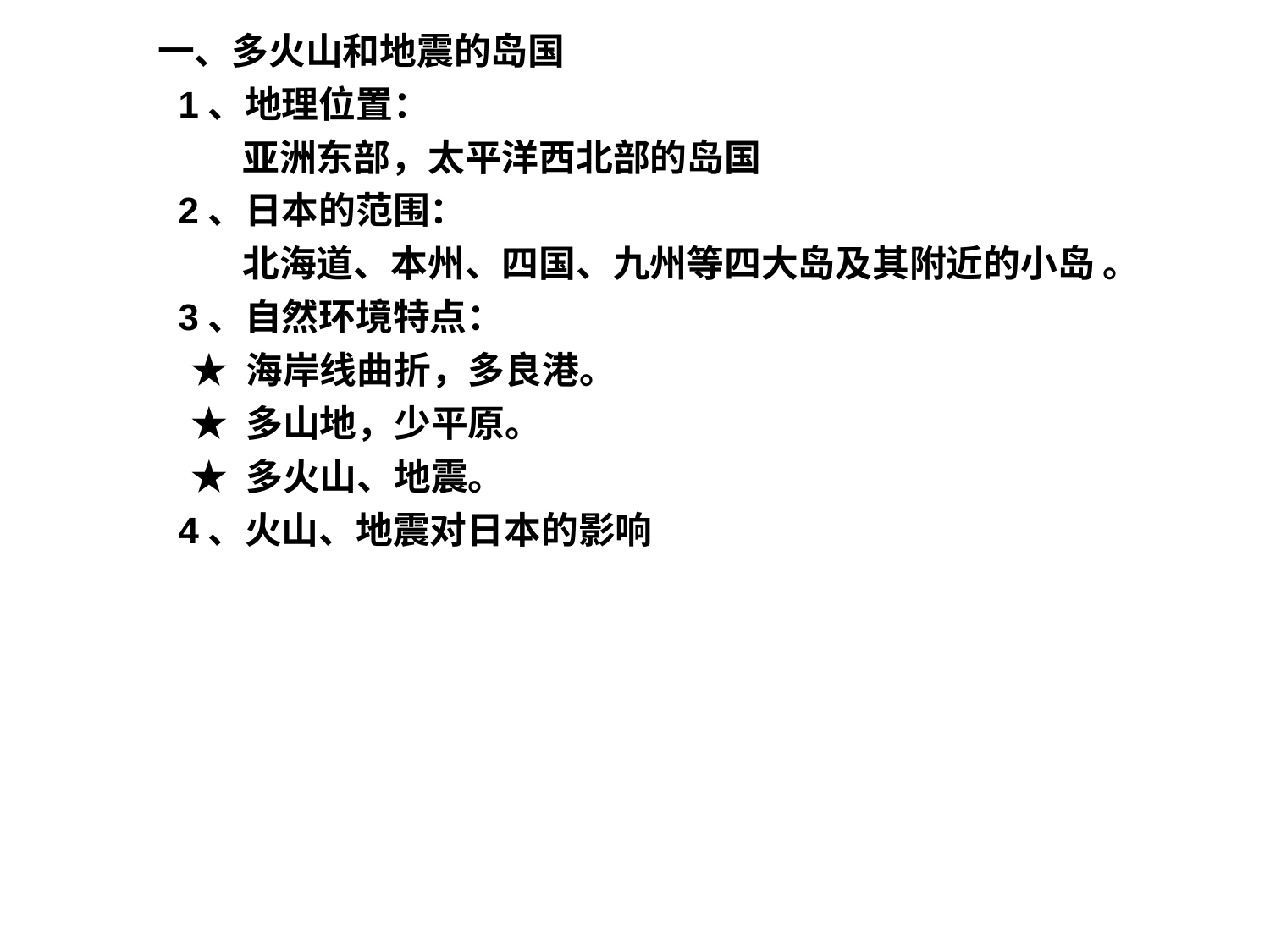

一、多火山和地震的岛国
  1、地理位置：
         亚洲东部，太平洋西北部的岛国
  2、日本的范围：
         北海道、本州、四国、九州等四大岛及其附近的小岛 。
  3、自然环境特点：
    ★ 海岸线曲折，多良港。
    ★ 多山地，少平原。
    ★ 多火山、地震。
  4、火山、地震对日本的影响